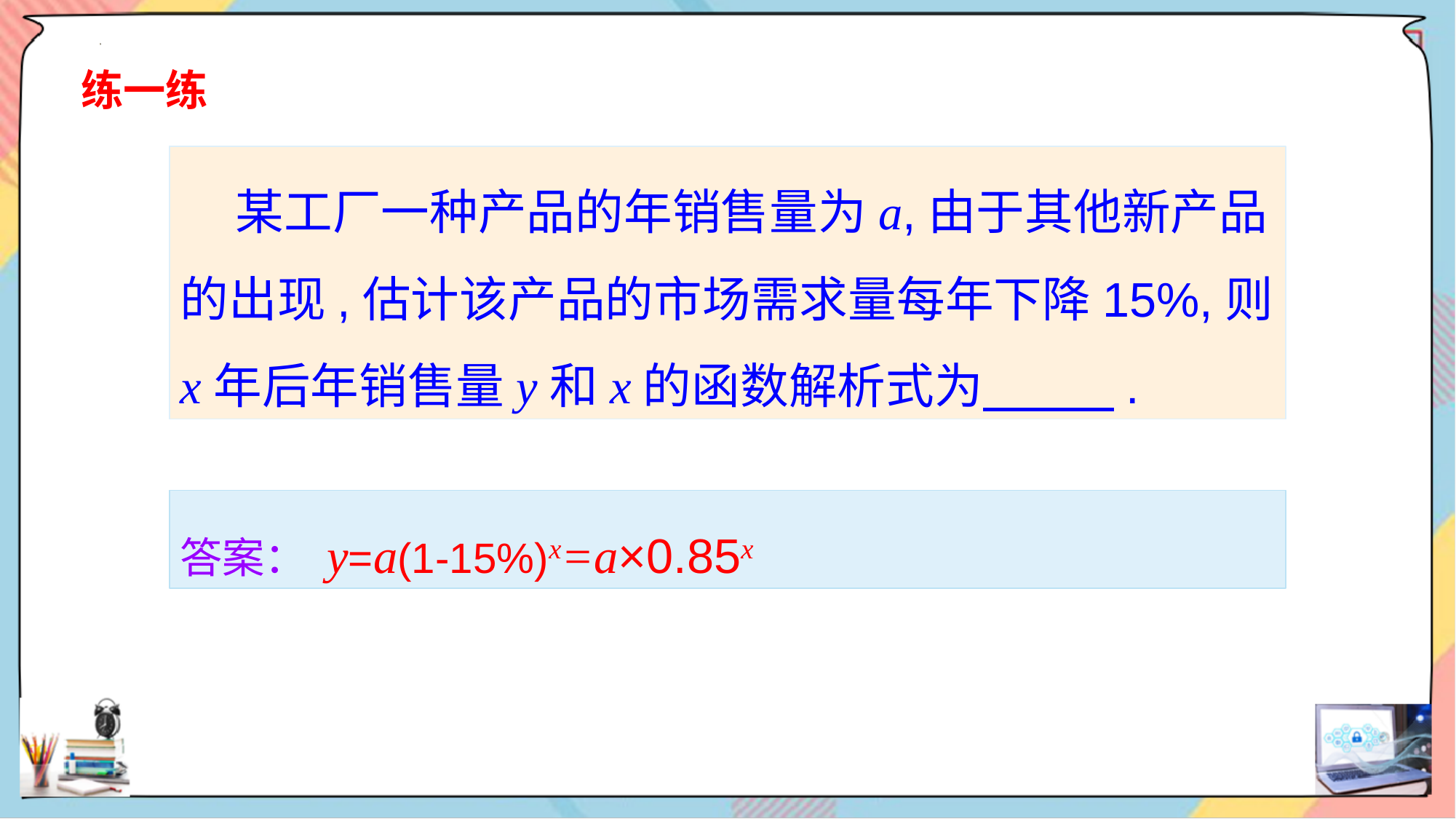

练一练
    某工厂一种产品的年销售量为a,由于其他新产品的出现,估计该产品的市场需求量每年下降15%,则x年后年销售量y和x的函数解析式为            .
答案： y=a(1-15%)x=a×0.85x